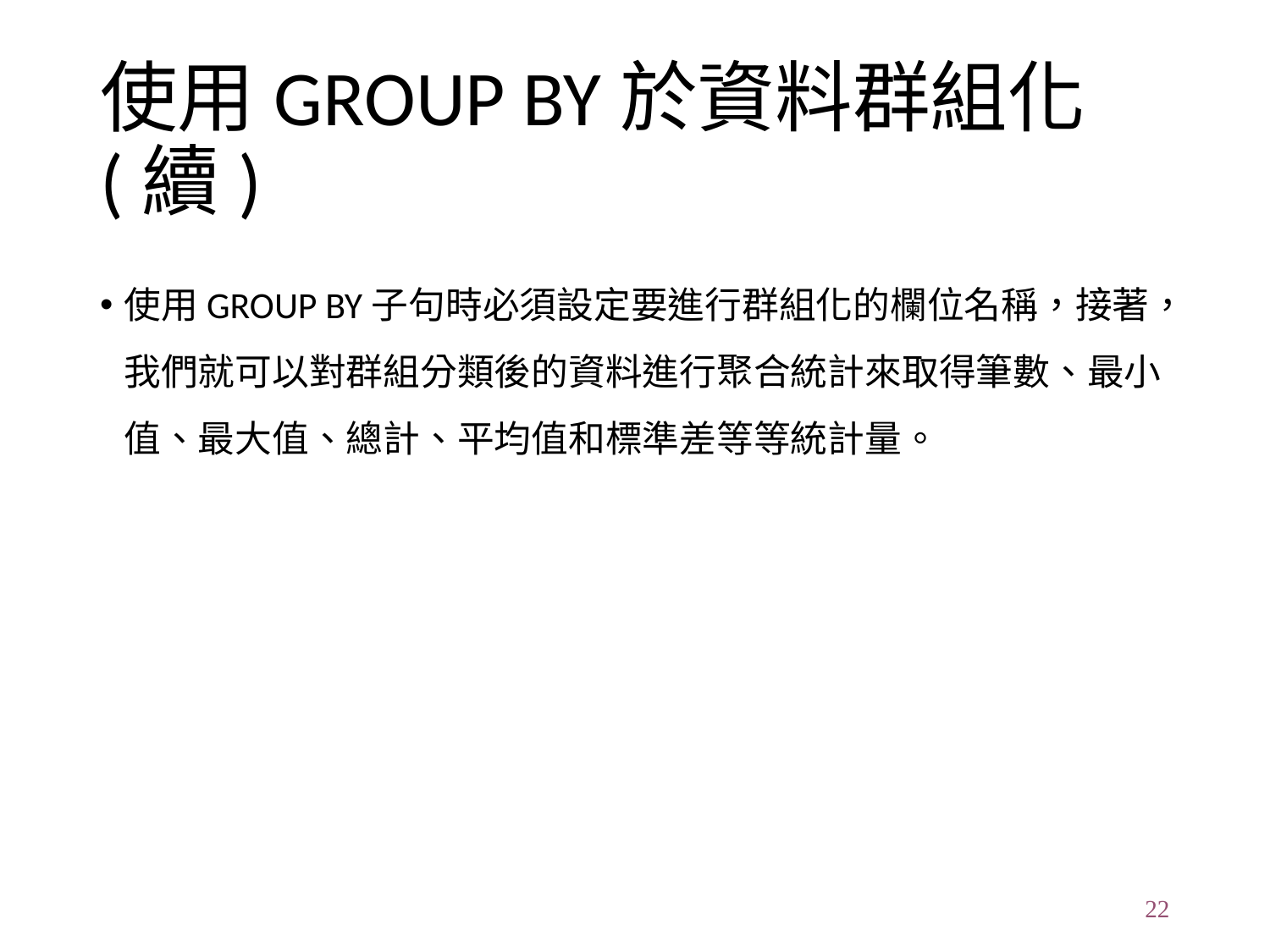

# 使用GROUP BY於資料群組化(續)
使用GROUP BY子句時必須設定要進行群組化的欄位名稱，接著，我們就可以對群組分類後的資料進行聚合統計來取得筆數、最小值、最大值、總計、平均值和標準差等等統計量。
22